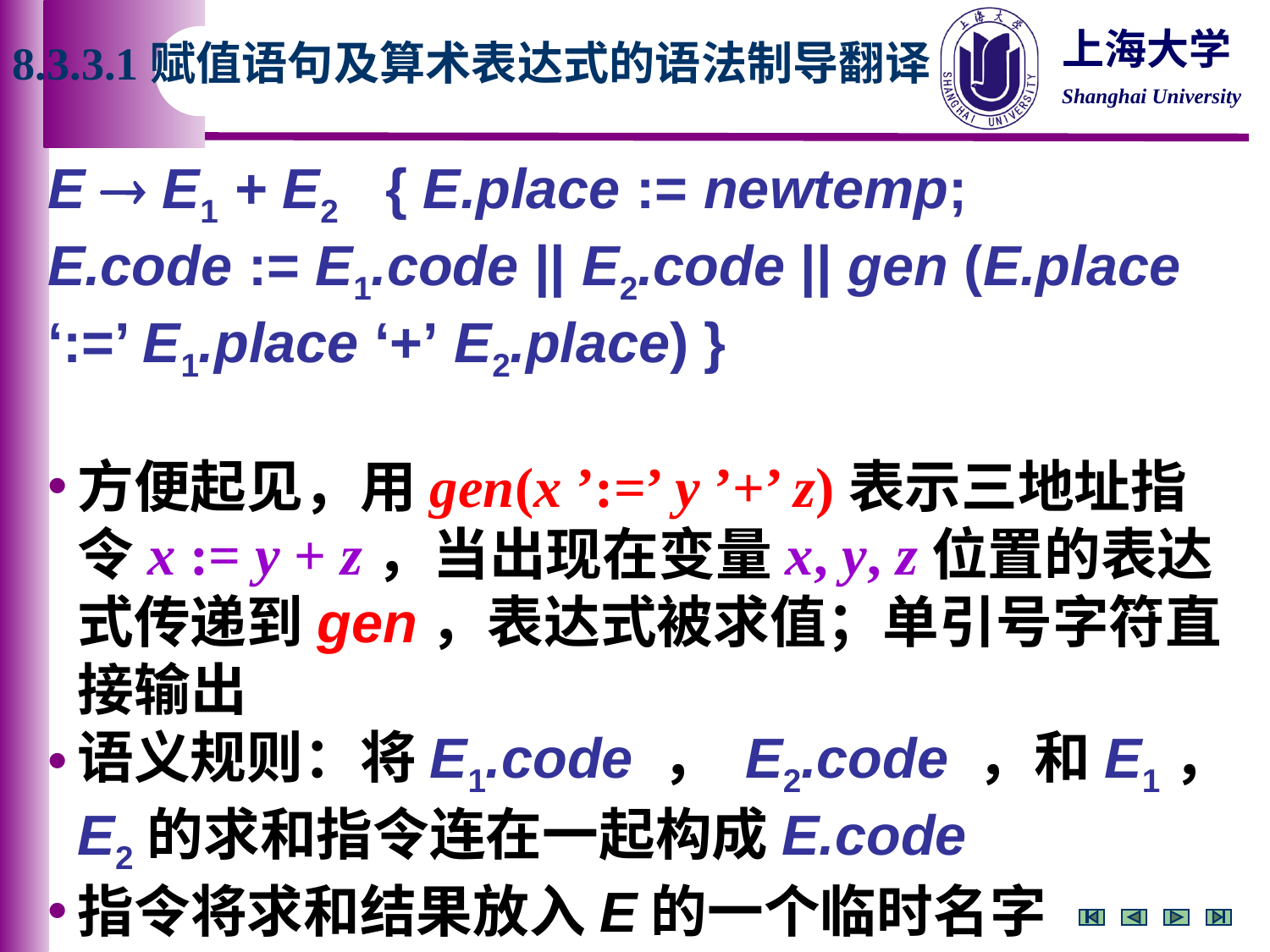

8.3.3.1赋值语句及算术表达式的语法制导翻译
E → E1 + E2   { E.place := newtemp; E.code := E1.code || E2.code || gen (E.place ‘:=’ E1.place ‘+’ E2.place) }

方便起见，用gen(x ’:=’ y ’+’ z)表示三地址指令x := y + z，当出现在变量x, y, z位置的表达式传递到gen，表达式被求值；单引号字符直接输出
语义规则：将E1.code ， E2.code ，和E1，E2的求和指令连在一起构成E.code
指令将求和结果放入E的一个临时名字E.place